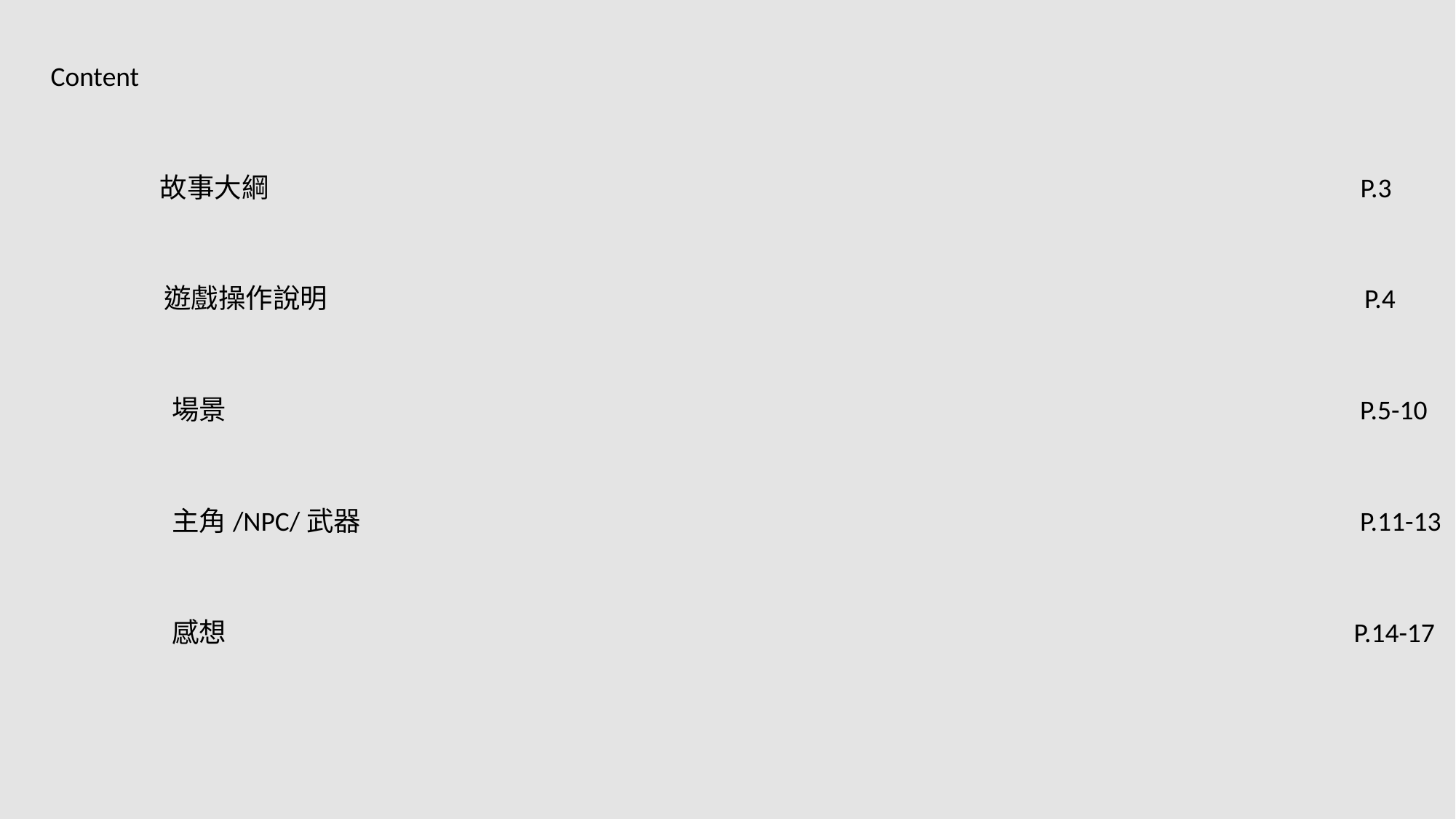

Content
	故事大綱										P.3
               遊戲操作說明									               P.4
               場景										             P.5-10
               主角/NPC/武器									             P.11-13
               感想										            P.14-17